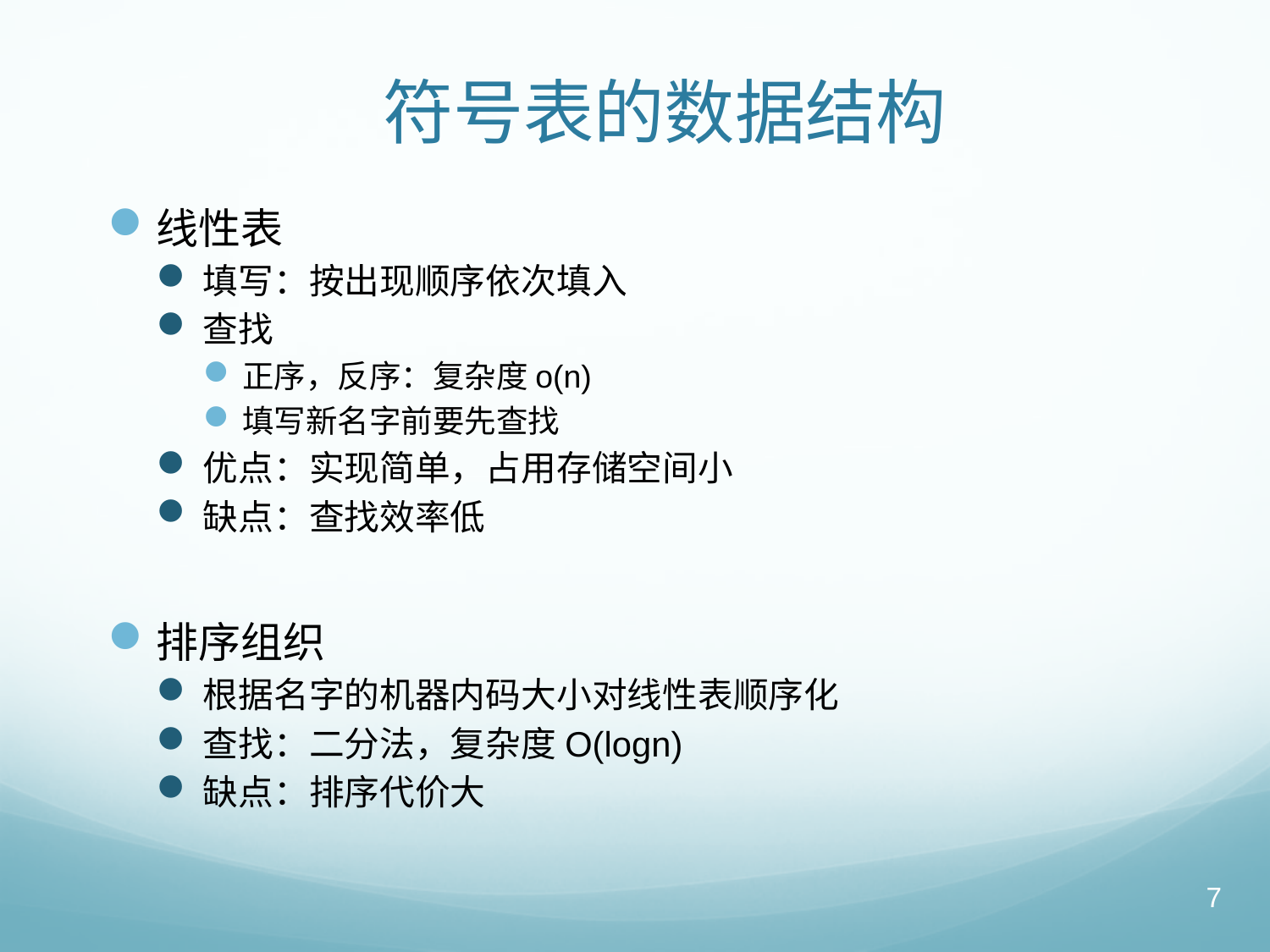

# 符号表的数据结构
线性表
填写：按出现顺序依次填入
查找
正序，反序：复杂度o(n)
填写新名字前要先查找
优点：实现简单，占用存储空间小
缺点：查找效率低

排序组织
根据名字的机器内码大小对线性表顺序化
查找：二分法，复杂度O(logn)
缺点：排序代价大
7